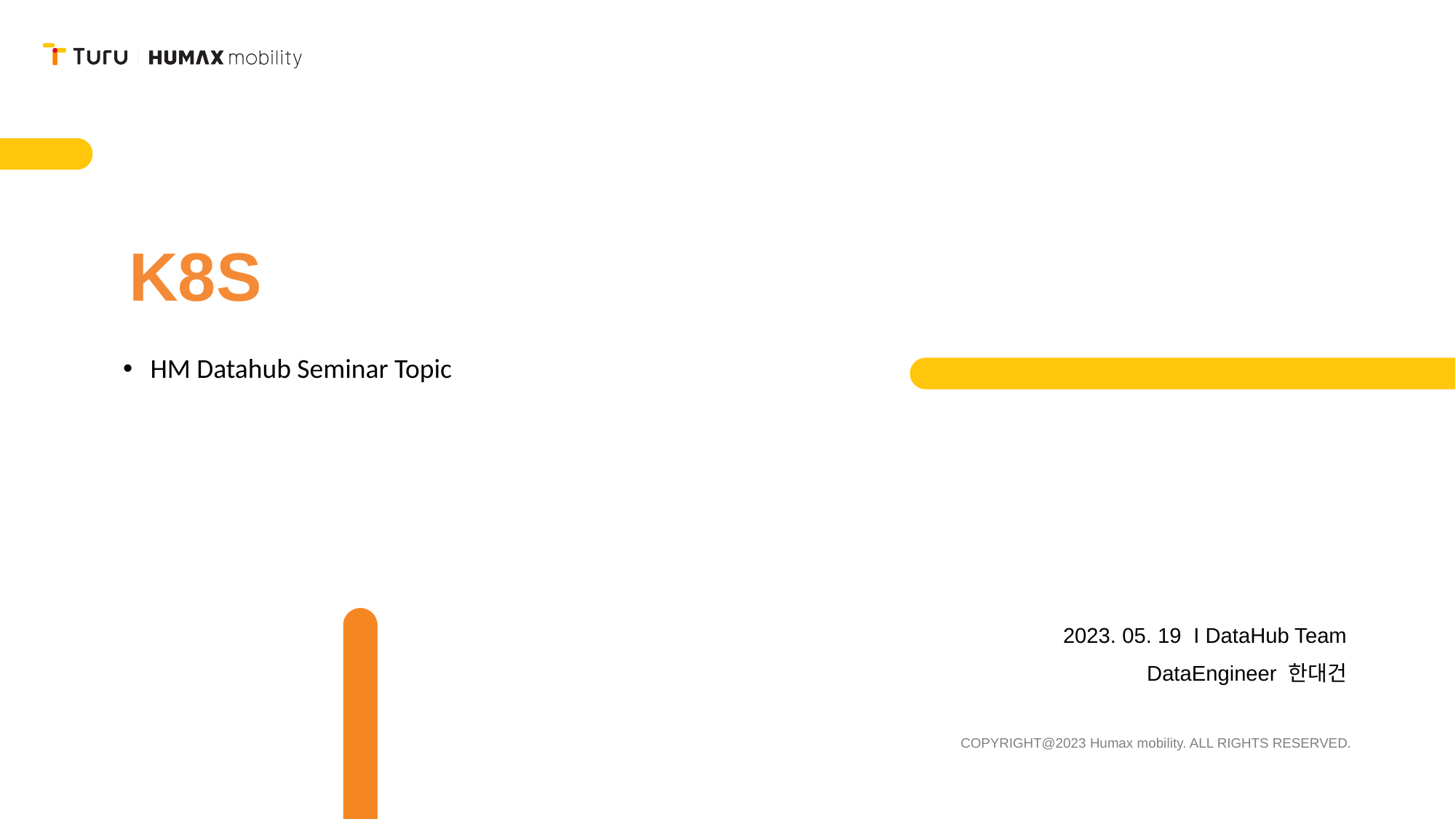

K8S
HM Datahub Seminar Topic
2023. 05. 19  I DataHub Team
DataEngineer 한대건